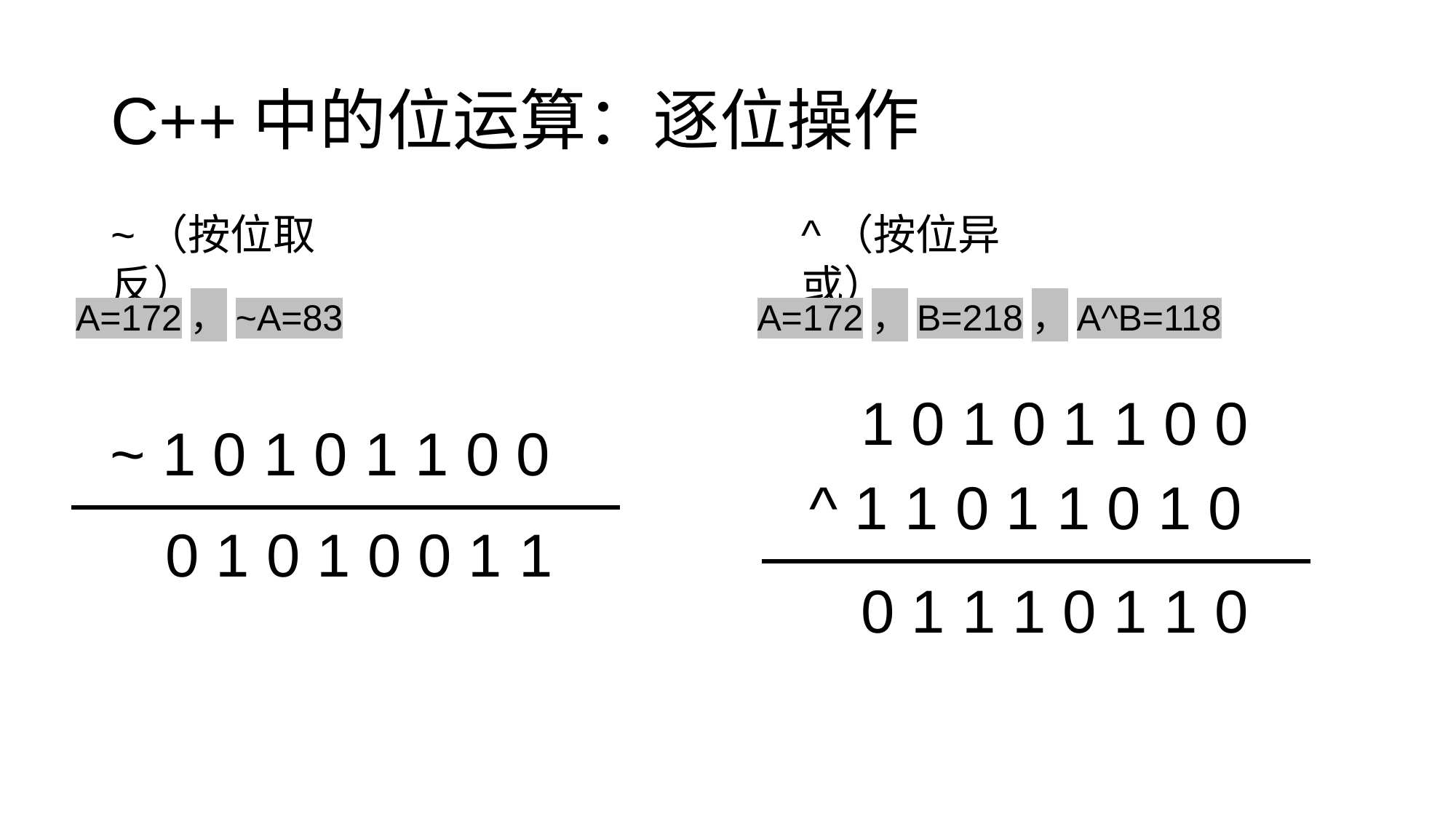

# C++中的位运算：逐位操作
~（按位取反）
^（按位异或）
A=172，~A=83
A=172，B=218，A^B=118
1 0 1 0 1 1 0 0
^ 1 1 0 1 1 0 1 0
0 1 1 1 0 1 1 0
~ 1 0 1 0 1 1 0 0
0 1 0 1 0 0 1 1